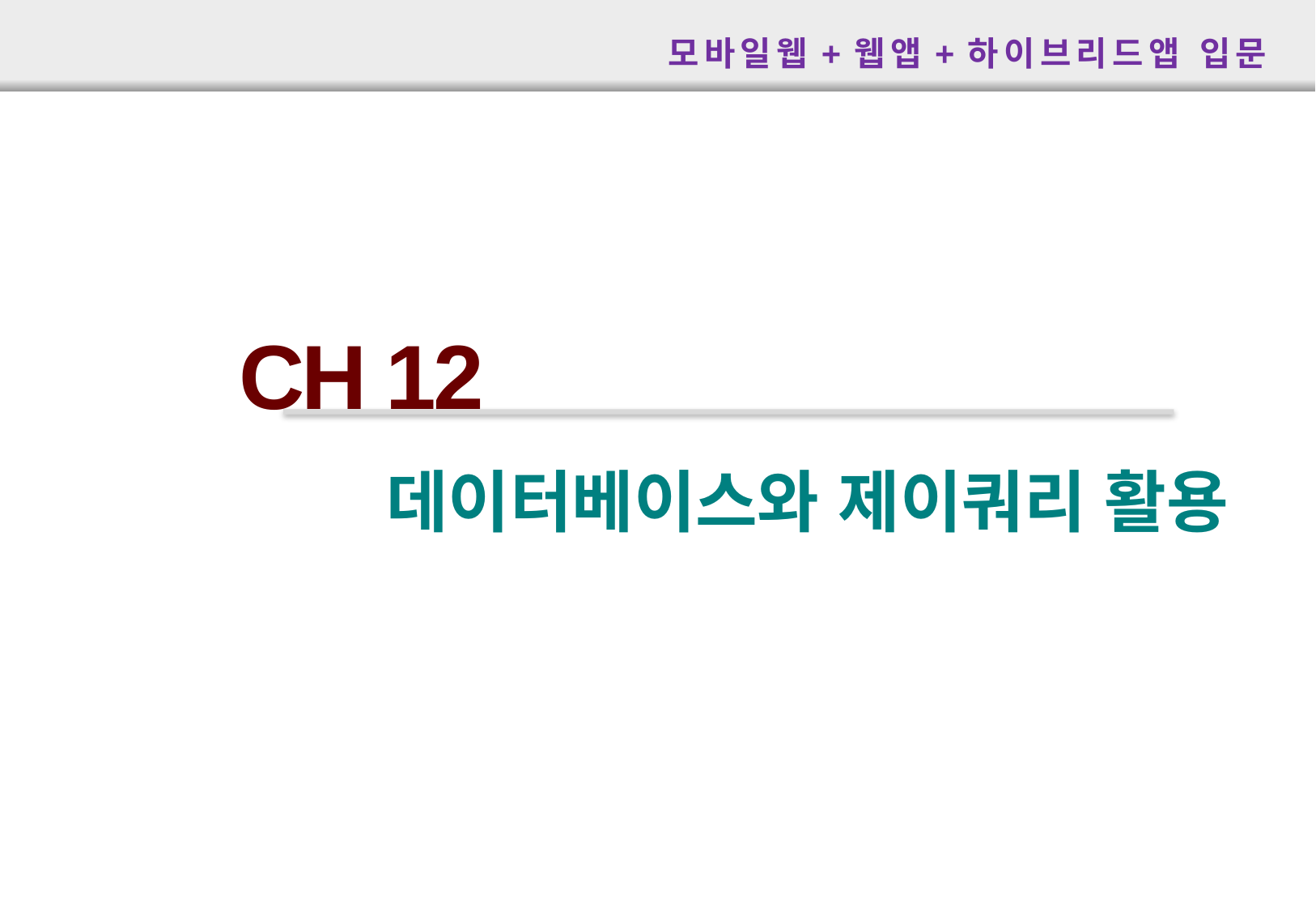

모바일웹+웹앱+하이브리드앱 입문
CH 12

데이터베이스와 제이쿼리 활용